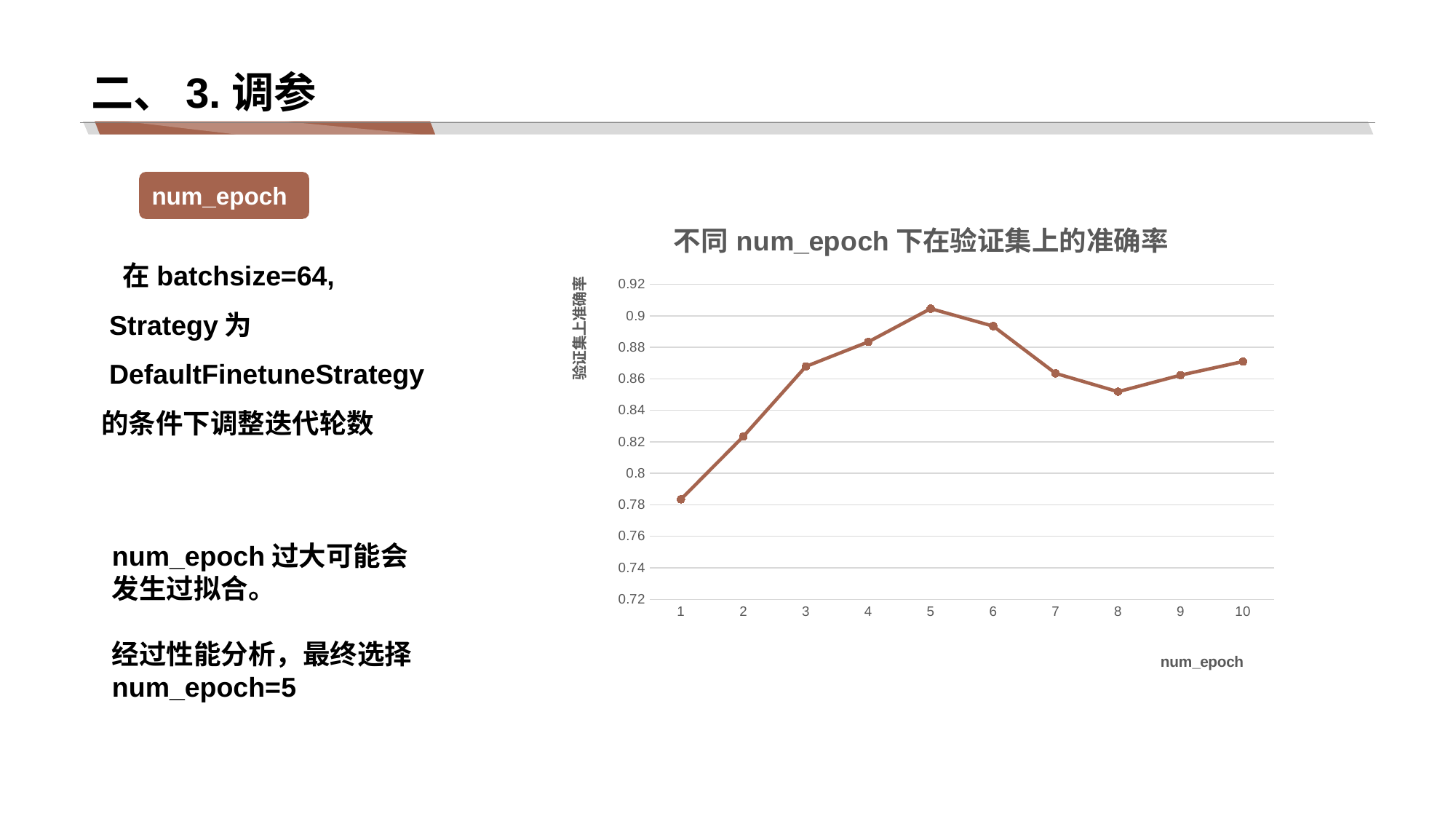

# 二、3.调参
num_epoch

### Chart: 不同num_epoch下在验证集上的准确率

| Category | 验证集上准确率 |
|---|---|
| 1 | 0.7835 |
| 2 | 0.8234 |
| 3 | 0.8678 |
| 4 | 0.8834 |
| 5 | 0.9045 |
| 6 | 0.8934 |
| 7 | 0.8634 |
| 8 | 0.8518 |
| 9 | 0.8623 |
| 10 | 0.8709 |
在batchsize=64,
          Strategy为
          DefaultFinetuneStrategy
          的条件下调整迭代轮数
num_epoch过大可能会
发生过拟合。

经过性能分析，最终选择
num_epoch=5